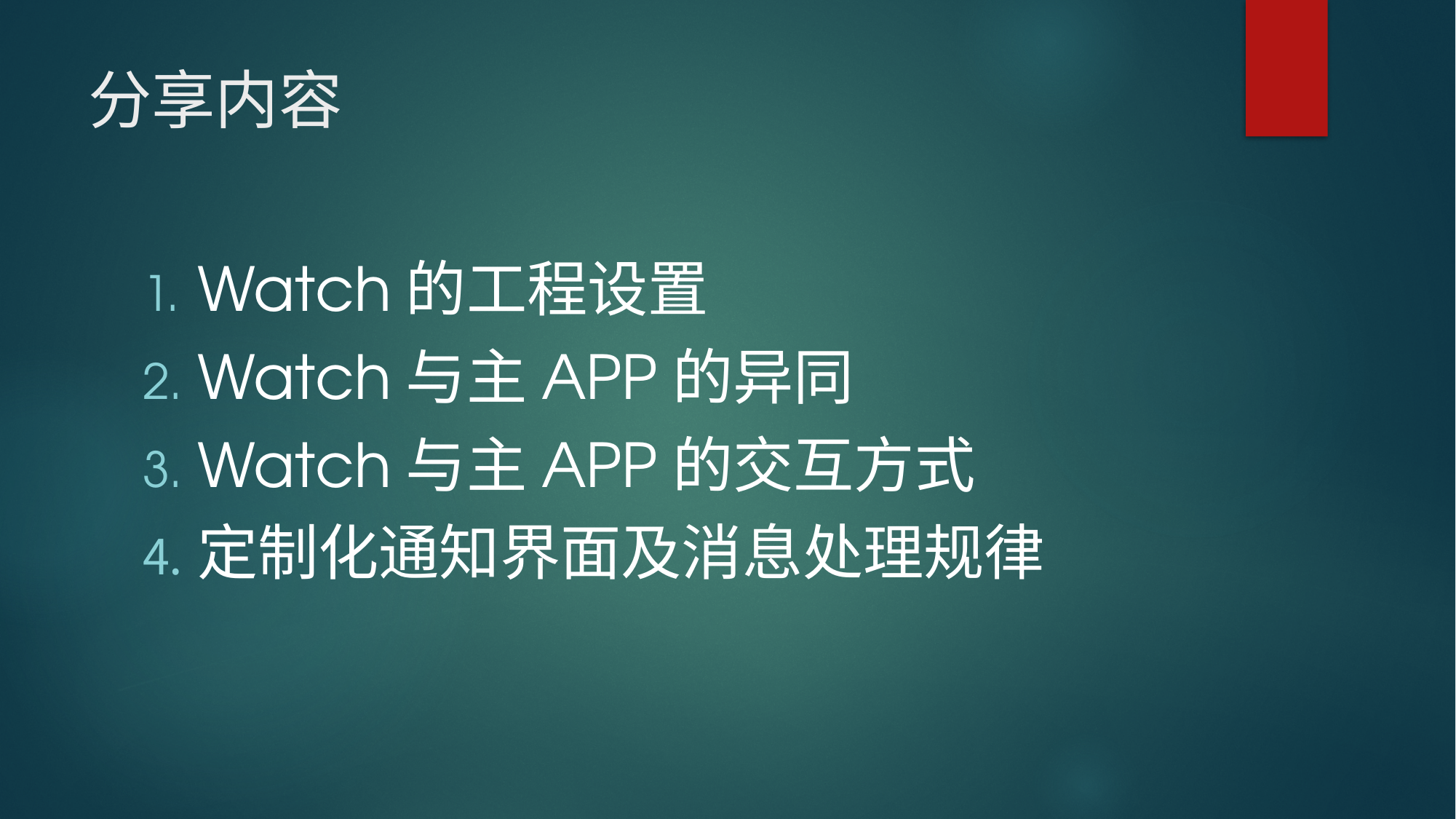

# 分享内容
Watch的工程设置
Watch与主APP的异同
Watch与主APP的交互方式
定制化通知界面及消息处理规律